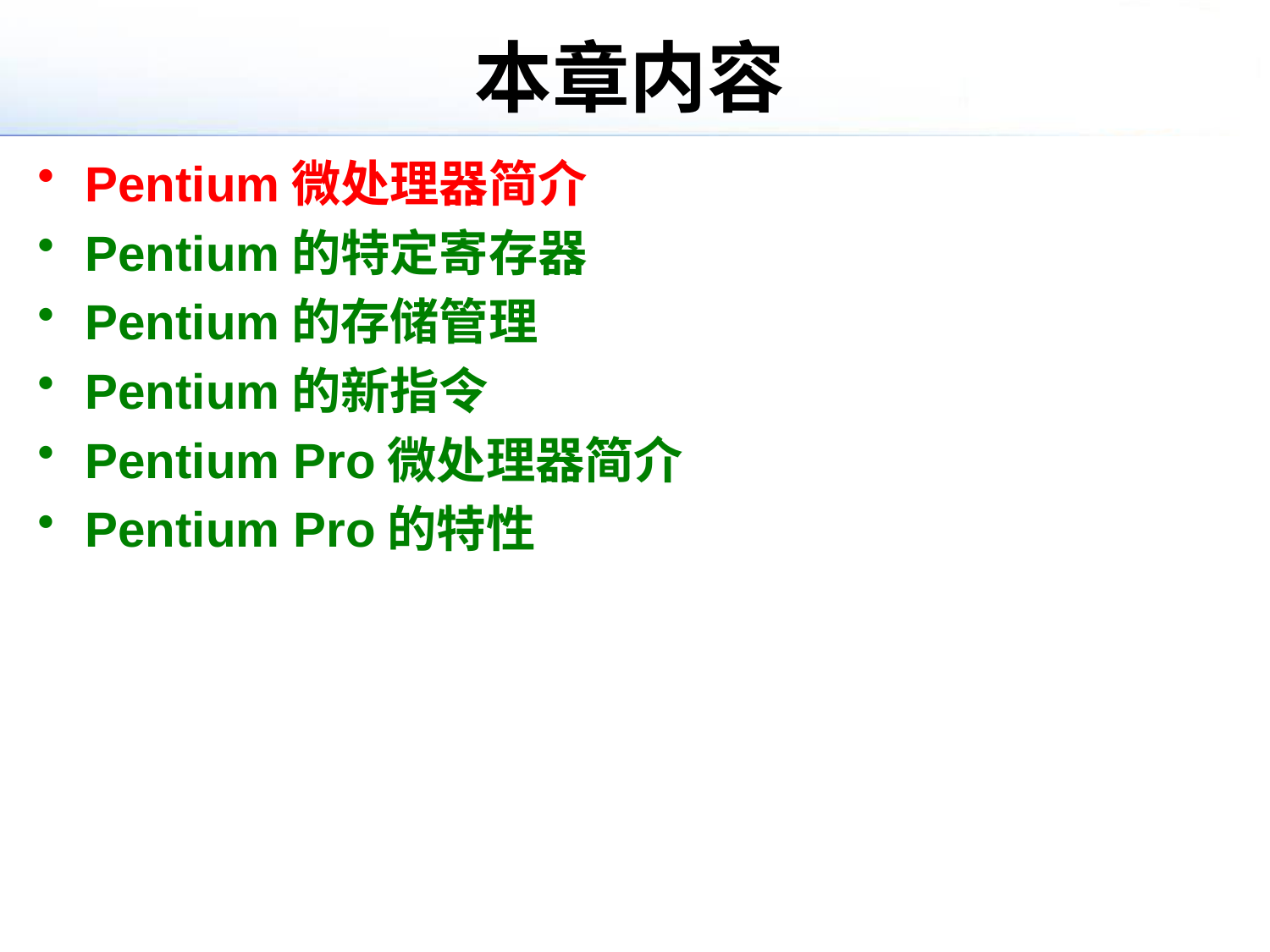

# 本章内容
Pentium微处理器简介
Pentium的特定寄存器
Pentium的存储管理
Pentium的新指令
Pentium Pro微处理器简介
Pentium Pro的特性